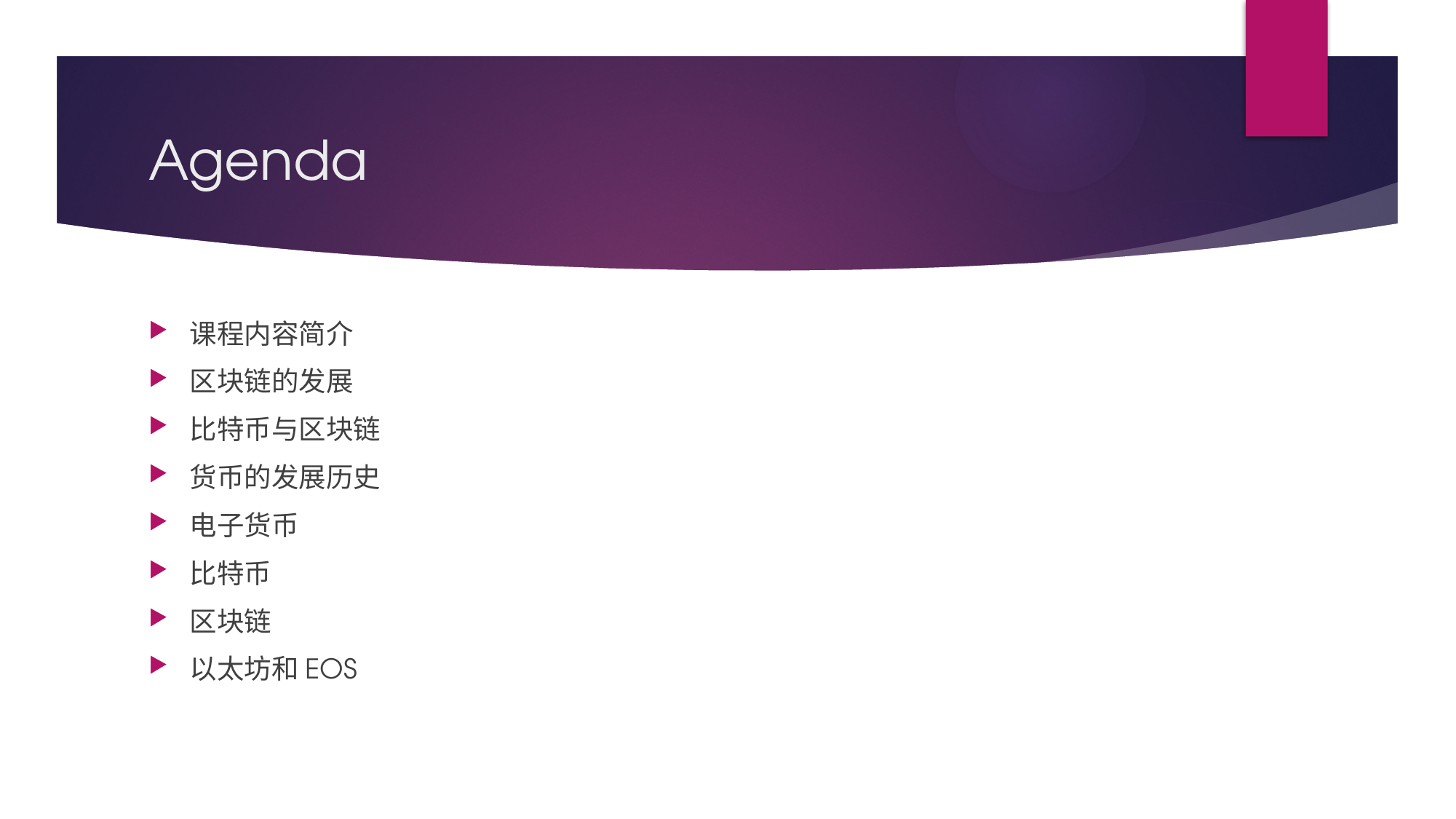

# Agenda
课程内容简介
区块链的发展
比特币与区块链
货币的发展历史
电子货币
比特币
区块链
以太坊和EOS